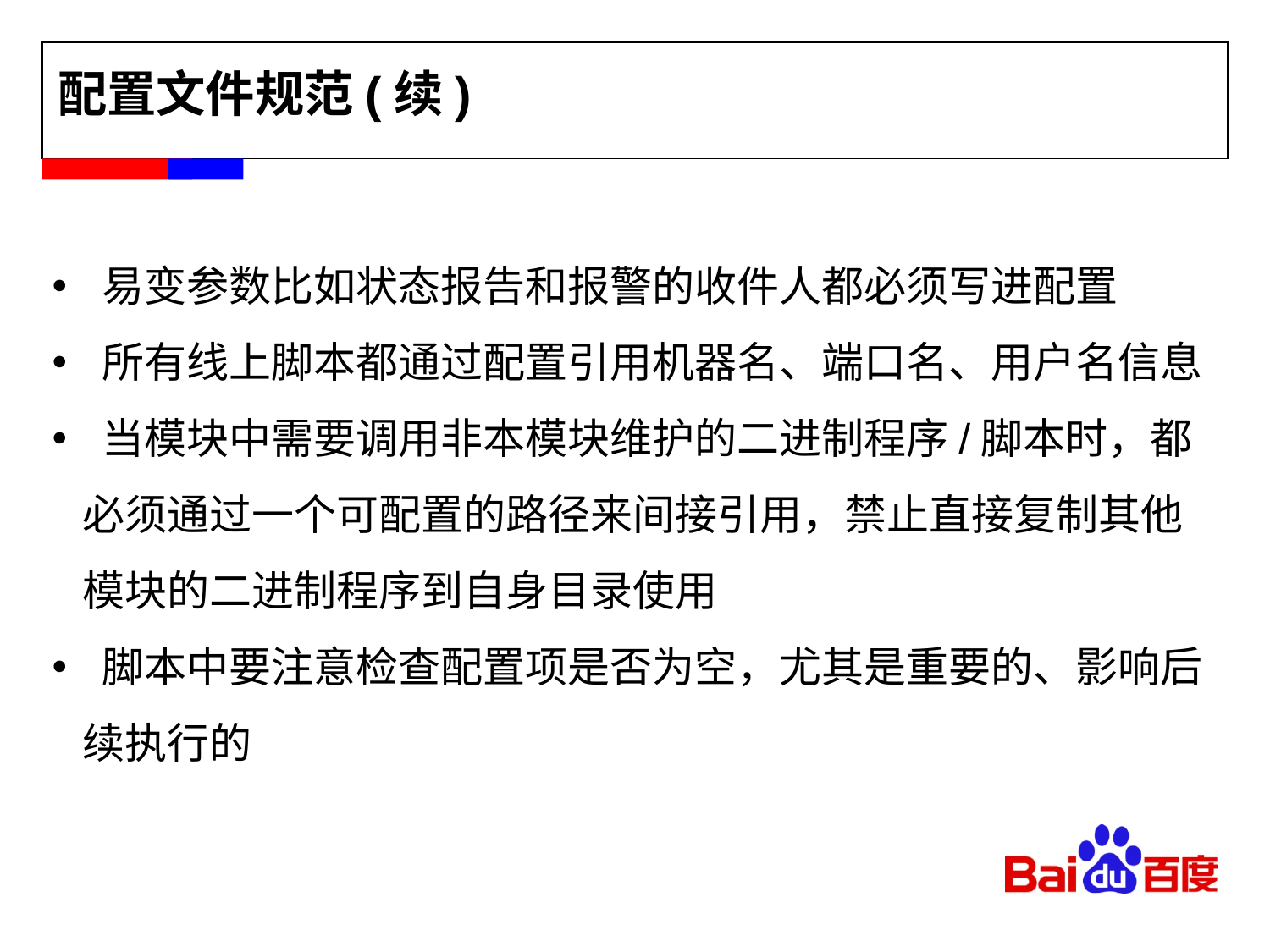

# 配置文件规范(续)
 易变参数比如状态报告和报警的收件人都必须写进配置
 所有线上脚本都通过配置引用机器名、端口名、用户名信息
 当模块中需要调用非本模块维护的二进制程序/脚本时，都必须通过一个可配置的路径来间接引用，禁止直接复制其他模块的二进制程序到自身目录使用
 脚本中要注意检查配置项是否为空，尤其是重要的、影响后续执行的